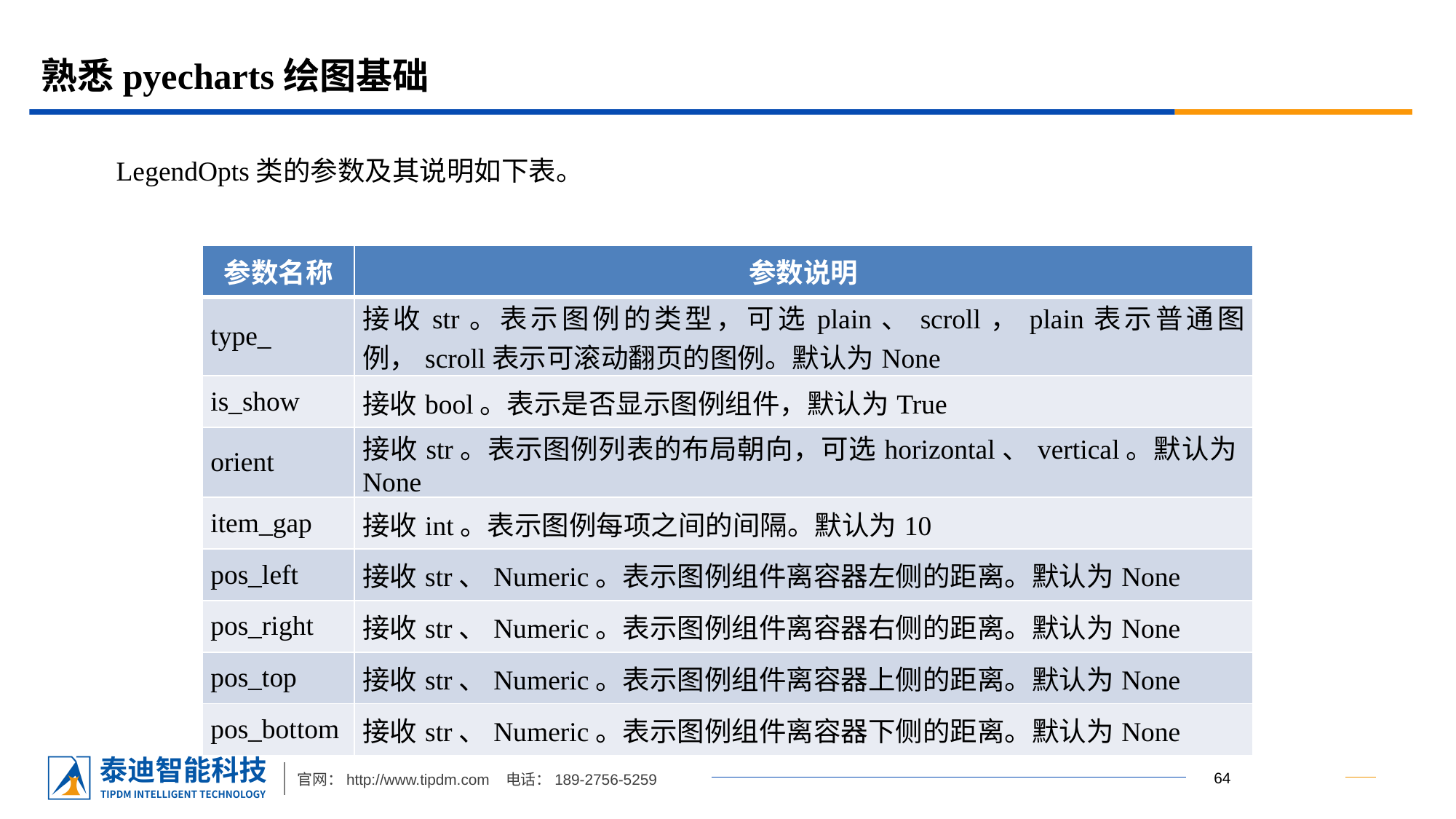

# 熟悉pyecharts绘图基础
LegendOpts类的参数及其说明如下表。

| 参数名称 | 参数说明 |
| --- | --- |
| type\_ | 接收str。表示图例的类型，可选plain、scroll，plain表示普通图例，scroll表示可滚动翻页的图例。默认为None |
| is\_show | 接收bool。表示是否显示图例组件，默认为True |
| orient | 接收str。表示图例列表的布局朝向，可选horizontal、vertical。默认为None |
| item\_gap | 接收int。表示图例每项之间的间隔。默认为10 |
| pos\_left | 接收str、Numeric。表示图例组件离容器左侧的距离。默认为None |
| pos\_right | 接收str、Numeric。表示图例组件离容器右侧的距离。默认为None |
| pos\_top | 接收str、Numeric。表示图例组件离容器上侧的距离。默认为None |
| pos\_bottom | 接收str、Numeric。表示图例组件离容器下侧的距离。默认为None |